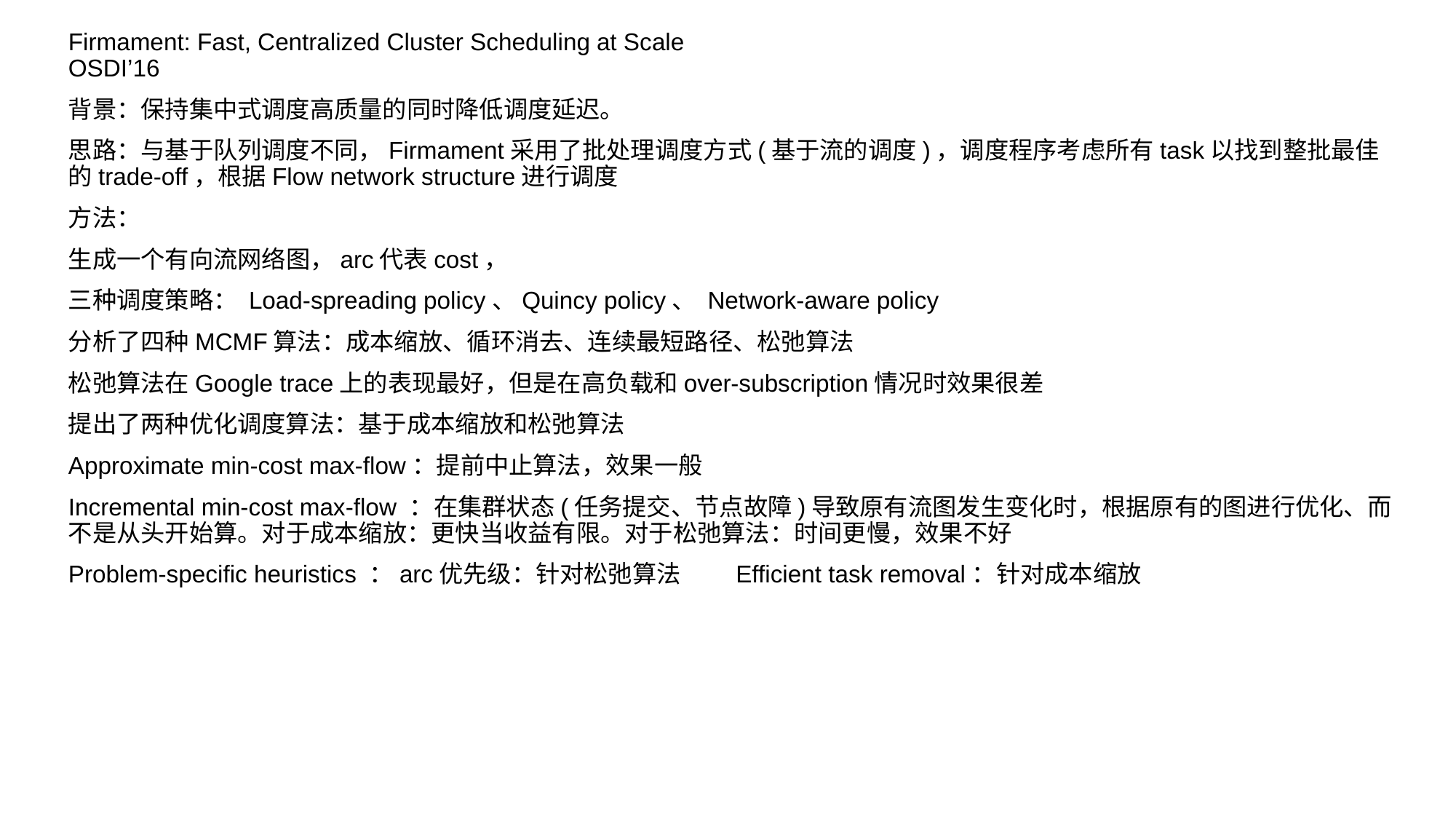

Firmament: Fast, Centralized Cluster Scheduling at Scale
OSDI’16
背景：保持集中式调度高质量的同时降低调度延迟。
思路：与基于队列调度不同，Firmament采用了批处理调度方式(基于流的调度)，调度程序考虑所有task以找到整批最佳的trade-off，根据Flow network structure进行调度
方法：
生成一个有向流网络图，arc代表cost，
三种调度策略： Load-spreading policy、Quincy policy、 Network-aware policy
分析了四种MCMF算法：成本缩放、循环消去、连续最短路径、松弛算法
松弛算法在Google trace上的表现最好，但是在高负载和over-subscription情况时效果很差
提出了两种优化调度算法：基于成本缩放和松弛算法
Approximate min-cost max-ﬂow：提前中止算法，效果一般
Incremental min-cost max-ﬂow ：在集群状态(任务提交、节点故障)导致原有流图发生变化时，根据原有的图进行优化、而不是从头开始算。对于成本缩放：更快当收益有限。对于松弛算法：时间更慢，效果不好
Problem-speciﬁc heuristics ：arc优先级：针对松弛算法         Efficient task removal：针对成本缩放